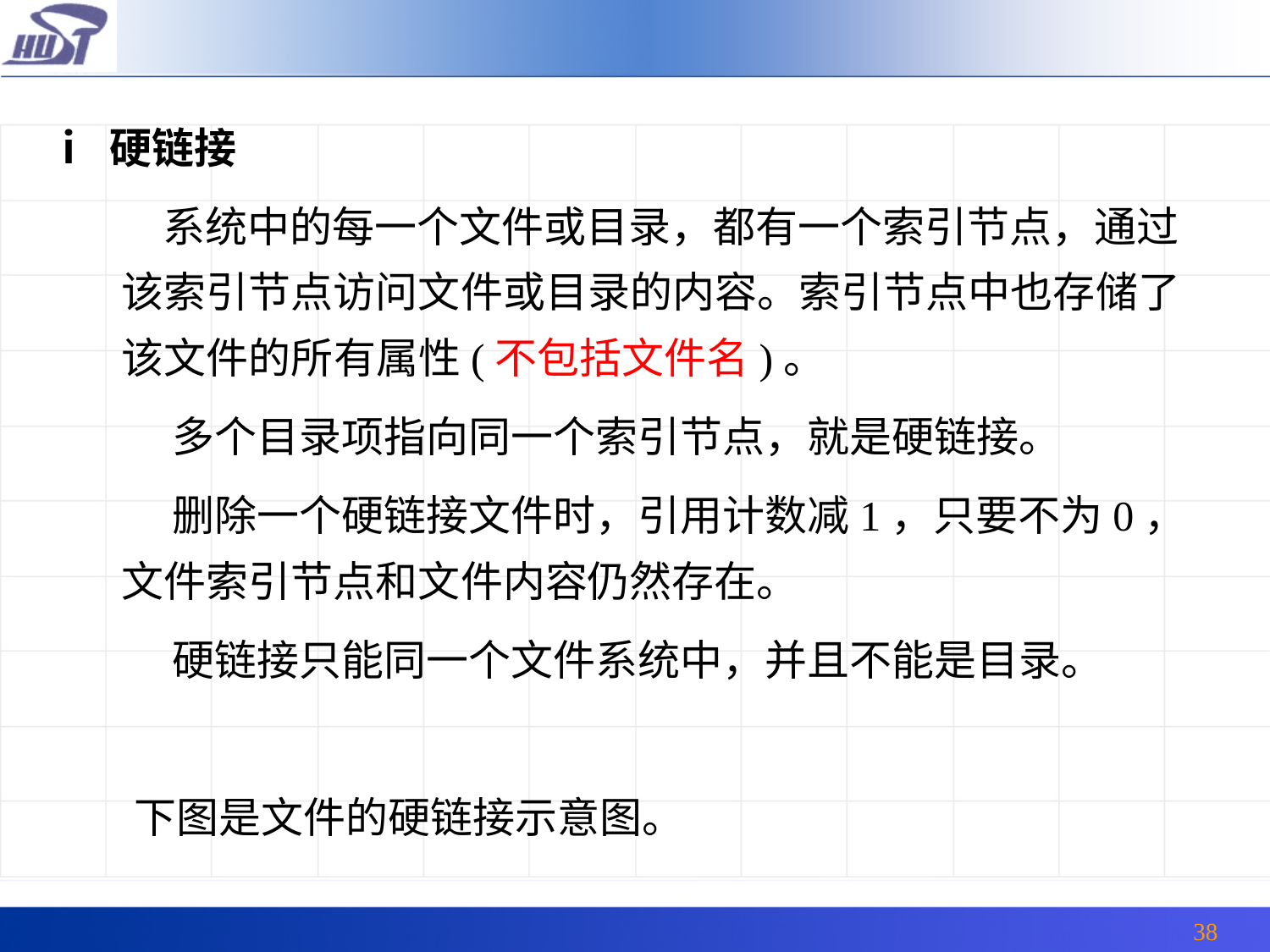

ⅰ 硬链接
           系统中的每一个文件或目录，都有一个索引节点，通过该索引节点访问文件或目录的内容。索引节点中也存储了该文件的所有属性(不包括文件名)。
            多个目录项指向同一个索引节点，就是硬链接。
            删除一个硬链接文件时，引用计数减1，只要不为0，文件索引节点和文件内容仍然存在。
            硬链接只能同一个文件系统中，并且不能是目录。

        下图是文件的硬链接示意图。
38